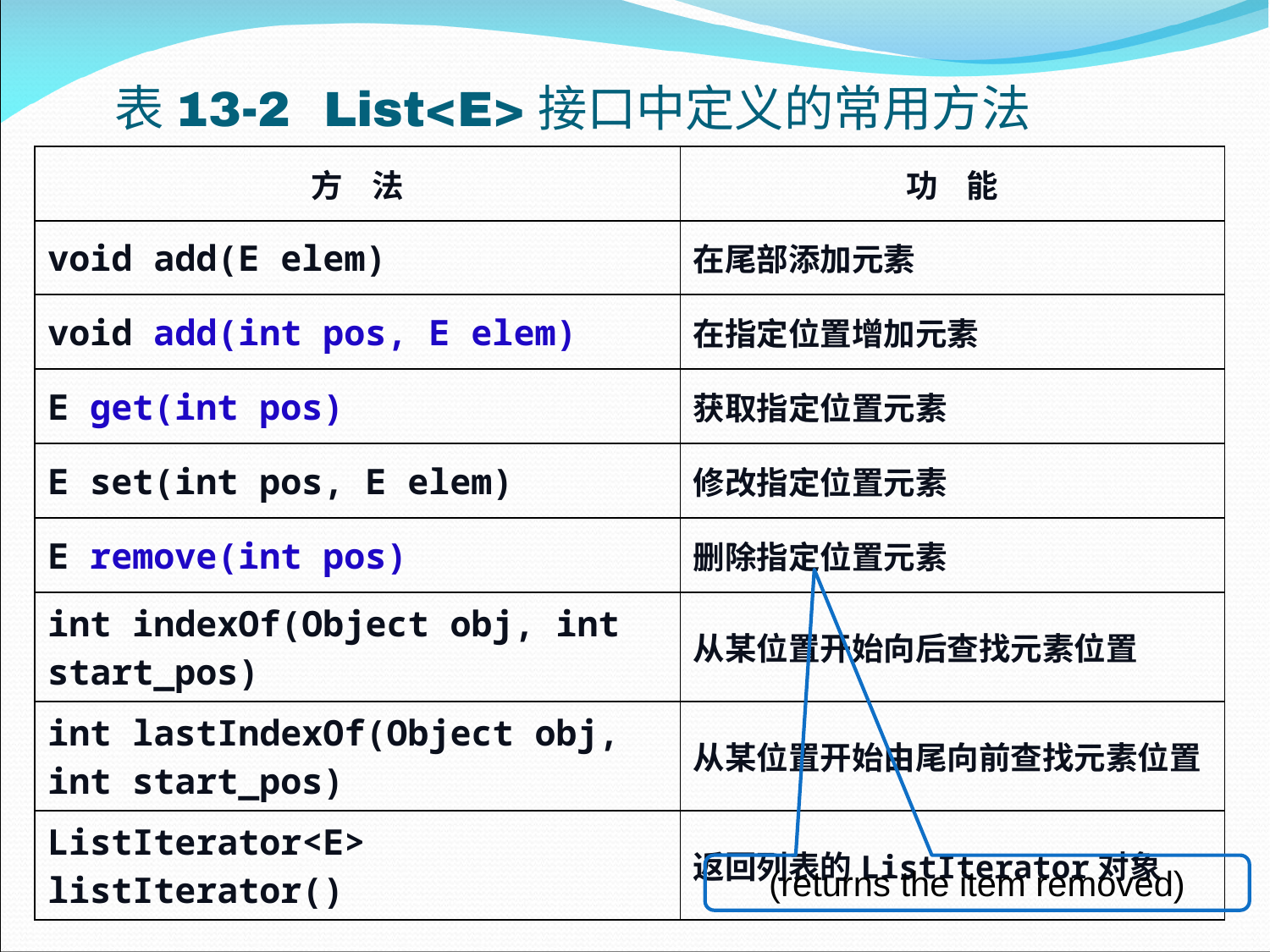

# 表13-2  List<E>接口中定义的常用方法
| 方 法 | 功 能 |
| --- | --- |
| void add(E elem) | 在尾部添加元素 |
| void add(int pos, E elem) | 在指定位置增加元素 |
| E get(int pos) | 获取指定位置元素 |
| E set(int pos, E elem) | 修改指定位置元素 |
| E remove(int pos) | 删除指定位置元素 |
| int indexOf(Object obj, int start\_pos) | 从某位置开始向后查找元素位置 |
| int lastIndexOf(Object obj, int start\_pos) | 从某位置开始由尾向前查找元素位置 |
| ListIterator<E> listIterator() | 返回列表的ListIterator对象 |
(returns the item removed)